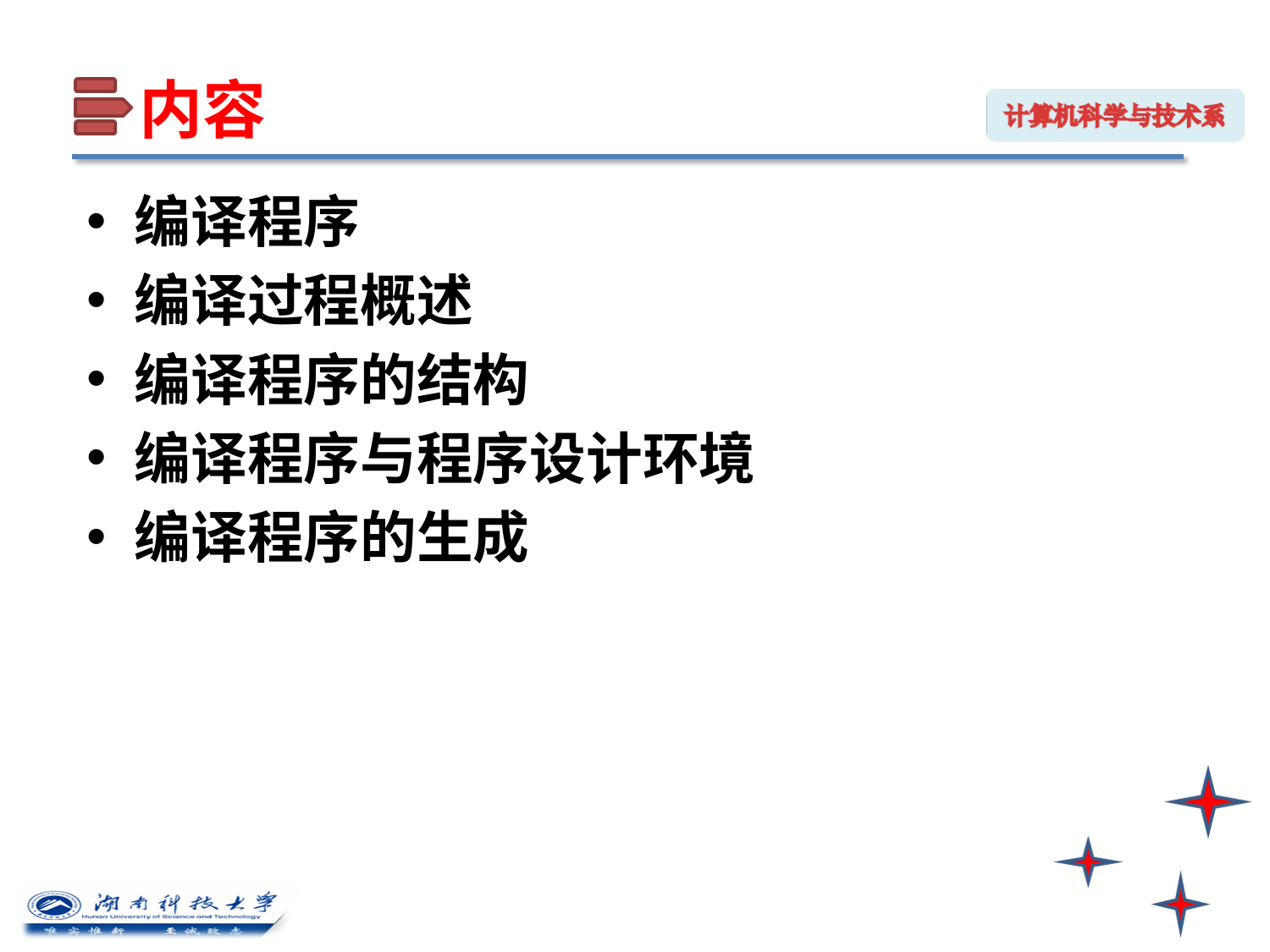

# 内容
编译程序
编译过程概述
编译程序的结构
编译程序与程序设计环境
编译程序的生成